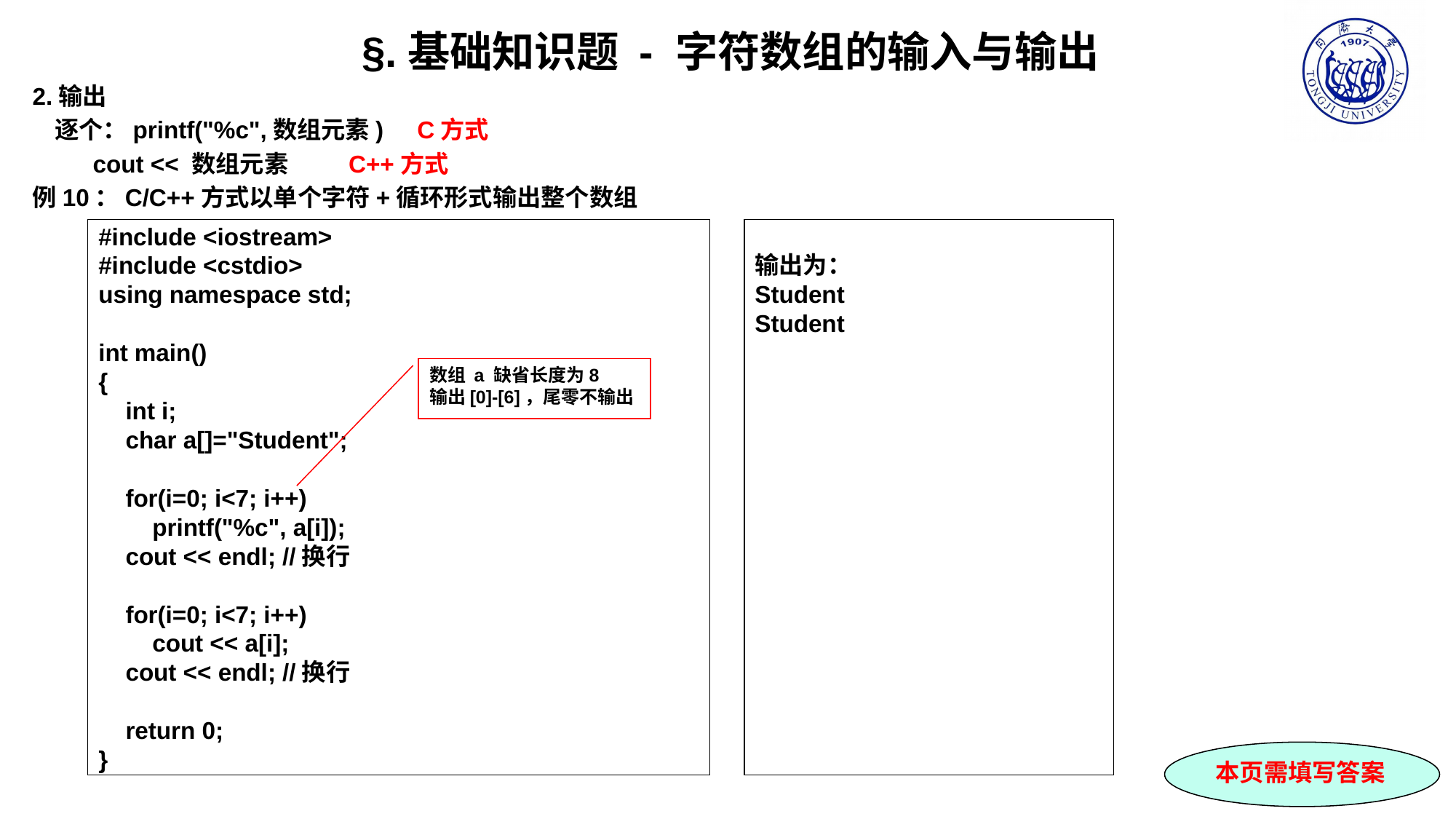

§.基础知识题 - 字符数组的输入与输出
2.输出
   逐个：printf("%c",数组元素)     C方式
         cout << 数组元素          C++方式
例10：C/C++方式以单个字符+循环形式输出整个数组

#include <iostream>
#include <cstdio>
using namespace std;

int main()
{
    int i;
    char a[]="Student";

    for(i=0; i<7; i++)
        printf("%c", a[i]);
    cout << endl; //换行

    for(i=0; i<7; i++)
        cout << a[i];
    cout << endl; //换行

    return 0;
}

输出为：
Student
Student

数组 a 缺省长度为8
输出[0]-[6]，尾零不输出
本页需填写答案